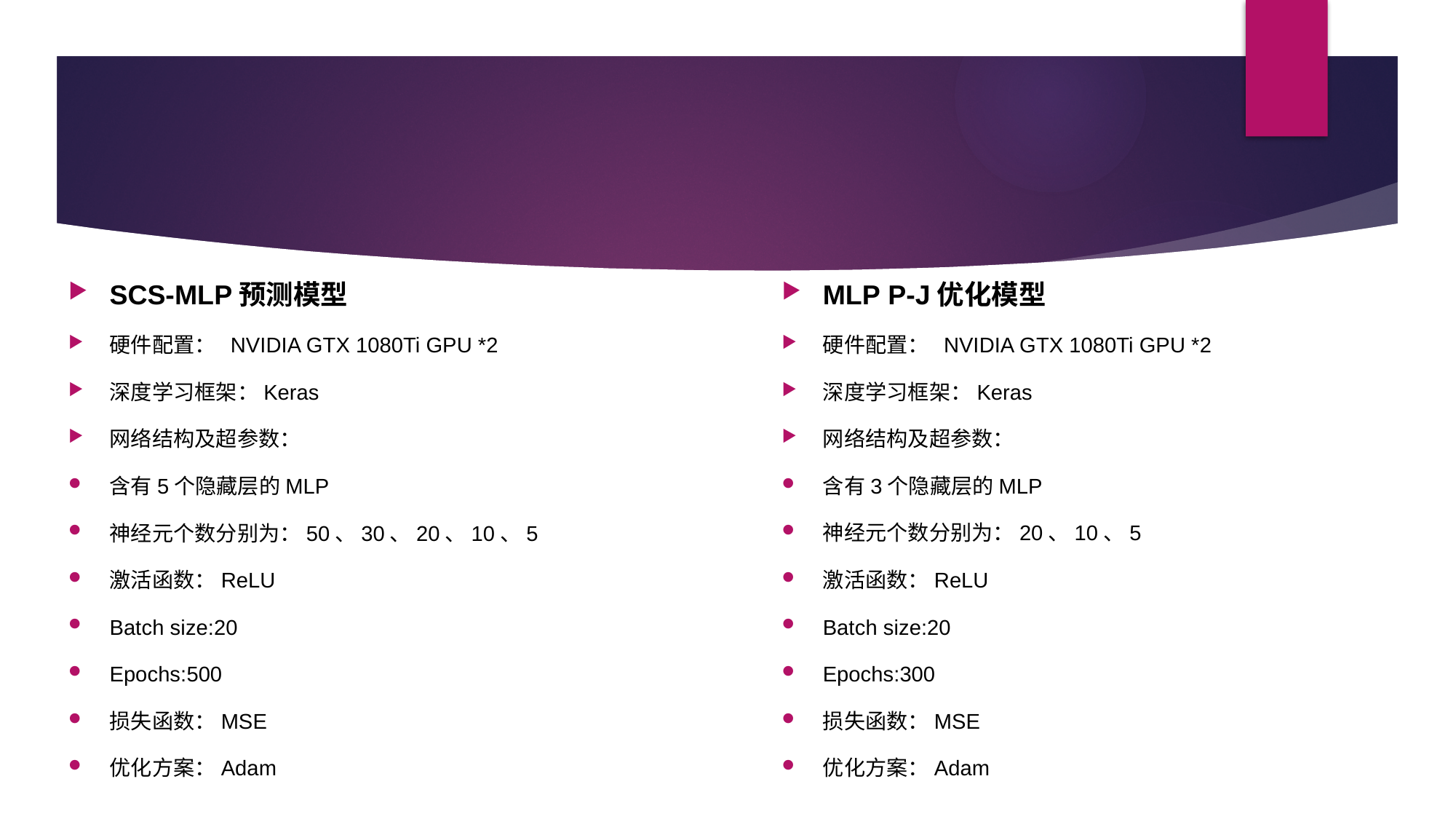

#
MLP P-J优化模型
硬件配置：  NVIDIA GTX 1080Ti GPU *2
深度学习框架：Keras
网络结构及超参数：
含有3个隐藏层的MLP
神经元个数分别为：20、10、5
激活函数：ReLU
Batch size:20
Epochs:300
损失函数：MSE
优化方案：Adam
SCS-MLP预测模型
硬件配置：  NVIDIA GTX 1080Ti GPU *2
深度学习框架：Keras
网络结构及超参数：
含有5个隐藏层的MLP
神经元个数分别为：50、30、20、10、5
激活函数：ReLU
Batch size:20
Epochs:500
损失函数：MSE
优化方案：Adam